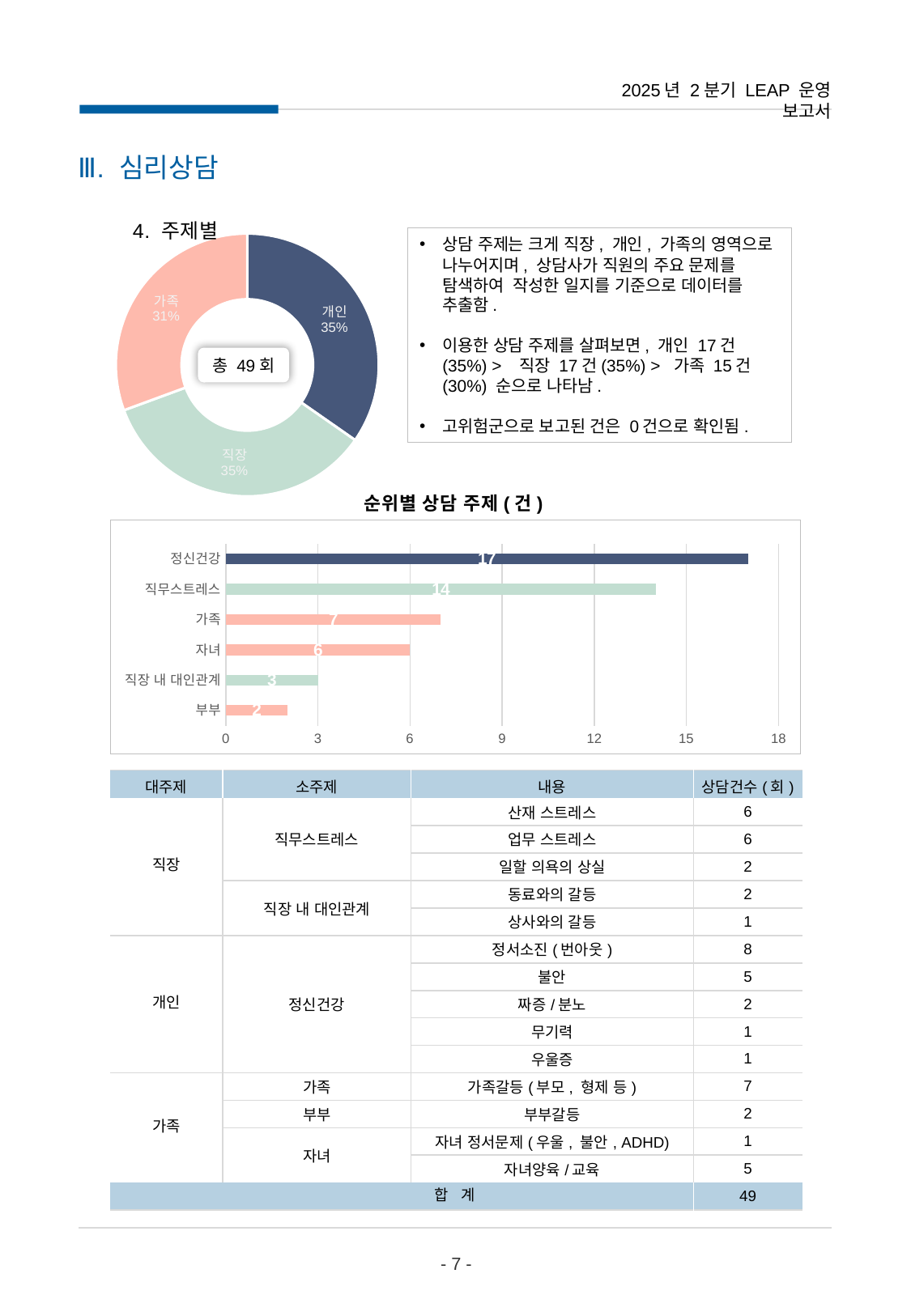

2025년 2분기 LEAP 운영 보고서

Ⅲ. 심리상담
 4. 주제별

### Chart

| Category | 주제 |
|---|---|
| 개인 | 17.0 |
| 직장 | 17.0 |
| 가족 | 15.0 |
총 49회
상담 주제는 크게 직장, 개인, 가족의 영역으로 나누어지며, 상담사가 직원의 주요 문제를 탐색하여  작성한 일지를 기준으로 데이터를 추출함.

이용한 상담 주제를 살펴보면, 개인 17건(35%) >   직장 17건(35%) >  가족 15건(30%) 순으로 나타남.

고위험군으로 보고된 건은 0건으로 확인됨.
순위별 상담 주제(건)

### Chart

| Category | 계열 1 |
|---|---|
| 부부 | 2.0 |
| 직장 내 대인관계 | 3.0 |
| 자녀 | 6.0 |
| 가족 | 7.0 |
| 직무스트레스 | 14.0 |
| 정신건강 | 17.0 |
| 대주제 | 소주제 | 내용 | 상담건수(회) |
| --- | --- | --- | --- |
| 직장 | 직무스트레스 | 산재 스트레스 | 6 |
|  |  | 업무 스트레스 | 6 |
|  |  | 일할 의욕의 상실 | 2 |
|  | 직장 내 대인관계 | 동료와의 갈등 | 2 |
|  |  | 상사와의 갈등 | 1 |
| 개인 | 정신건강 | 정서소진(번아웃) | 8 |
|  |  | 불안 | 5 |
|  |  | 짜증/분노 | 2 |
|  |  | 무기력 | 1 |
|  |  | 우울증 | 1 |
| 가족 | 가족 | 가족갈등(부모, 형제 등) | 7 |
|  | 부부 | 부부갈등 | 2 |
|  | 자녀 | 자녀 정서문제(우울, 불안, ADHD) | 1 |
|  |  | 자녀양육/교육 | 5 |
| 합 계 |  |  | 49 |

- 7 -